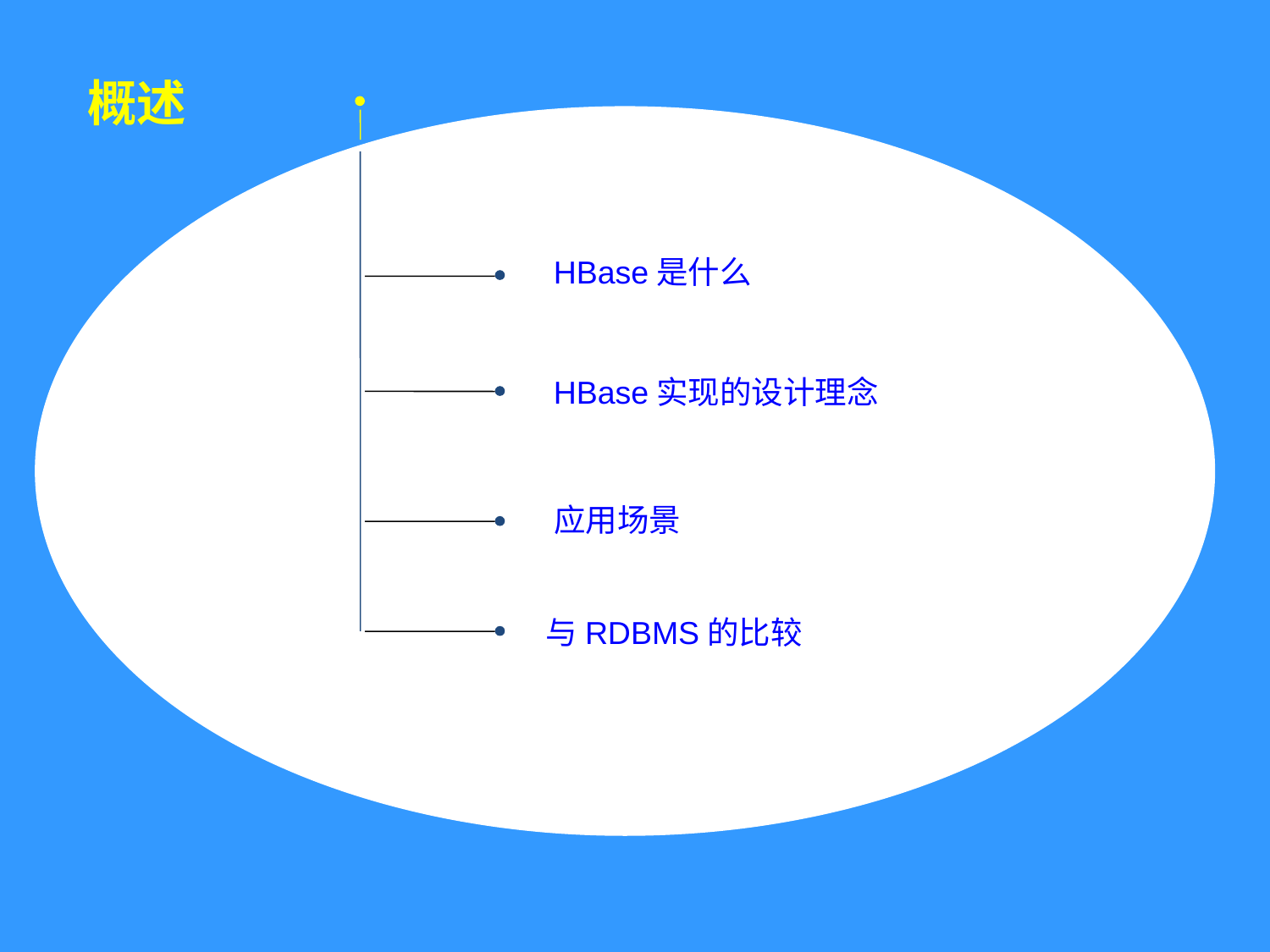

概述

HBase是什么

点击添加文本

HBase实现的设计理念

点击添加文本

应用场景

点击添加文本
与RDBMS的比较

点击添加文本